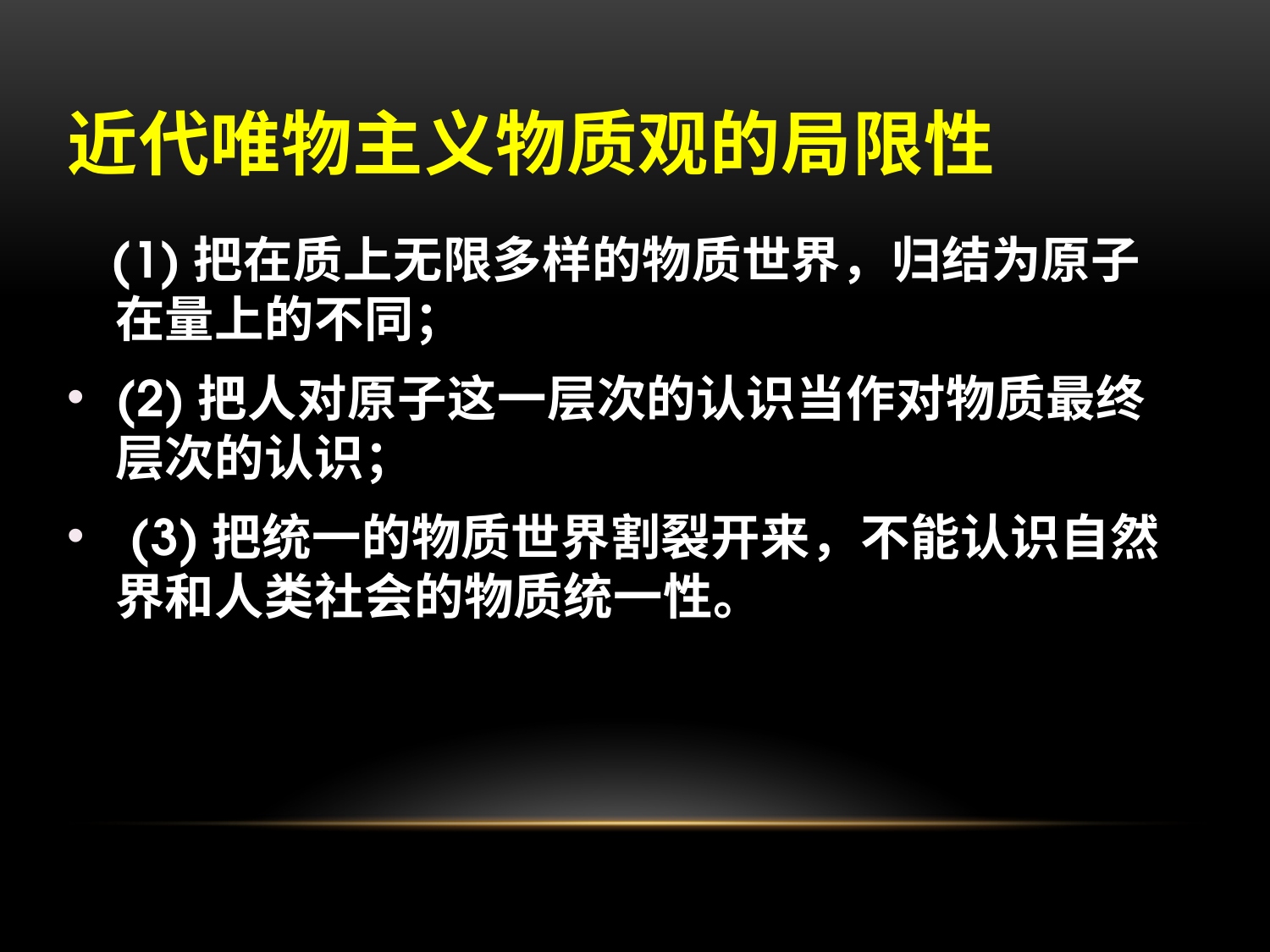

近代唯物主义物质观的局限性
   (1)把在质上无限多样的物质世界，归结为原子在量上的不同；
(2)把人对原子这一层次的认识当作对物质最终层次的认识；
 (3)把统一的物质世界割裂开来，不能认识自然界和人类社会的物质统一性。